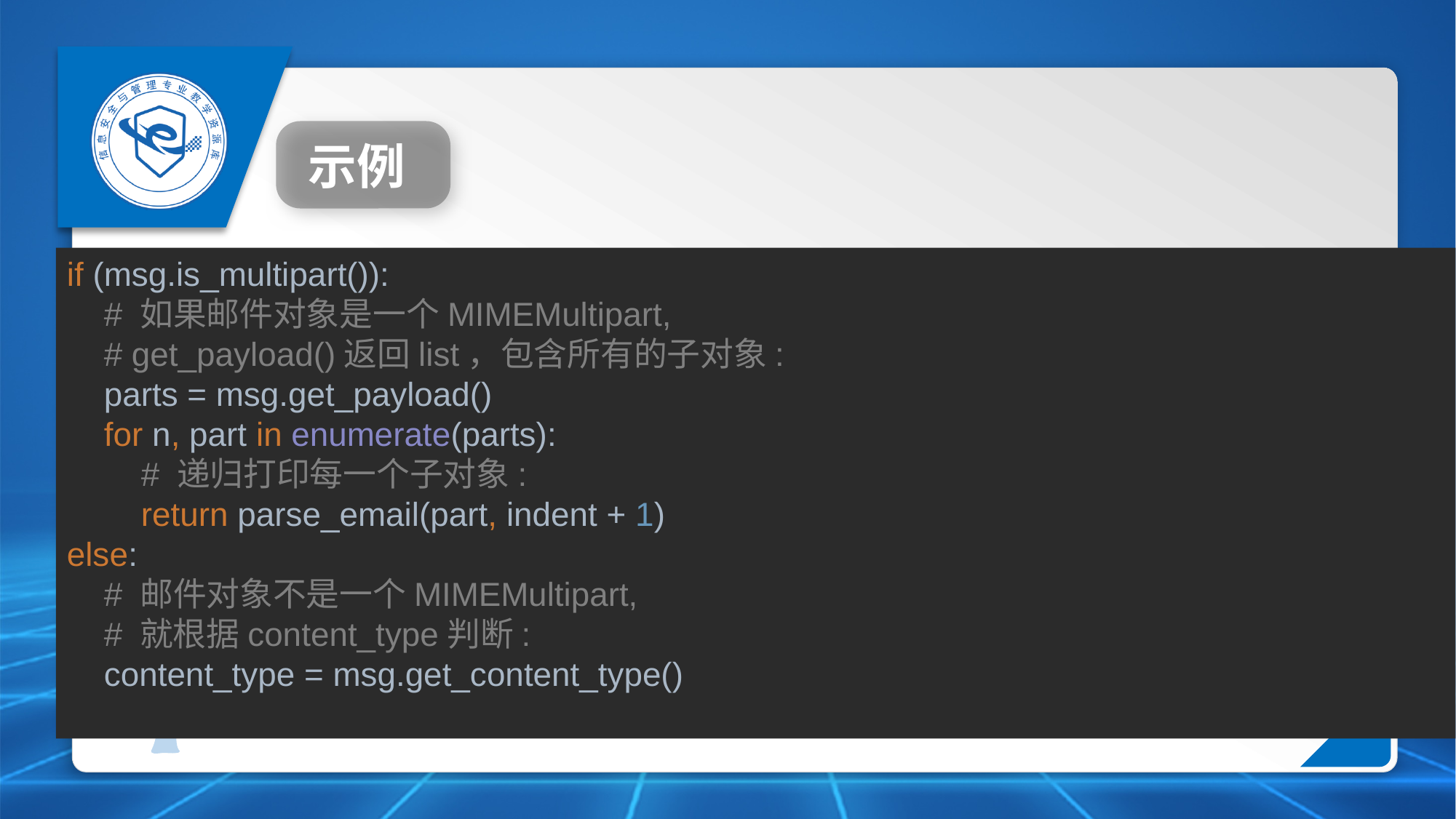

示例
if (msg.is_multipart()):
    # 如果邮件对象是一个MIMEMultipart,
    # get_payload()返回list，包含所有的子对象:
    parts = msg.get_payload()
    for n, part in enumerate(parts):
        # 递归打印每一个子对象:
        return parse_email(part, indent + 1)
else:
    # 邮件对象不是一个MIMEMultipart,
    # 就根据content_type判断:
    content_type = msg.get_content_type()